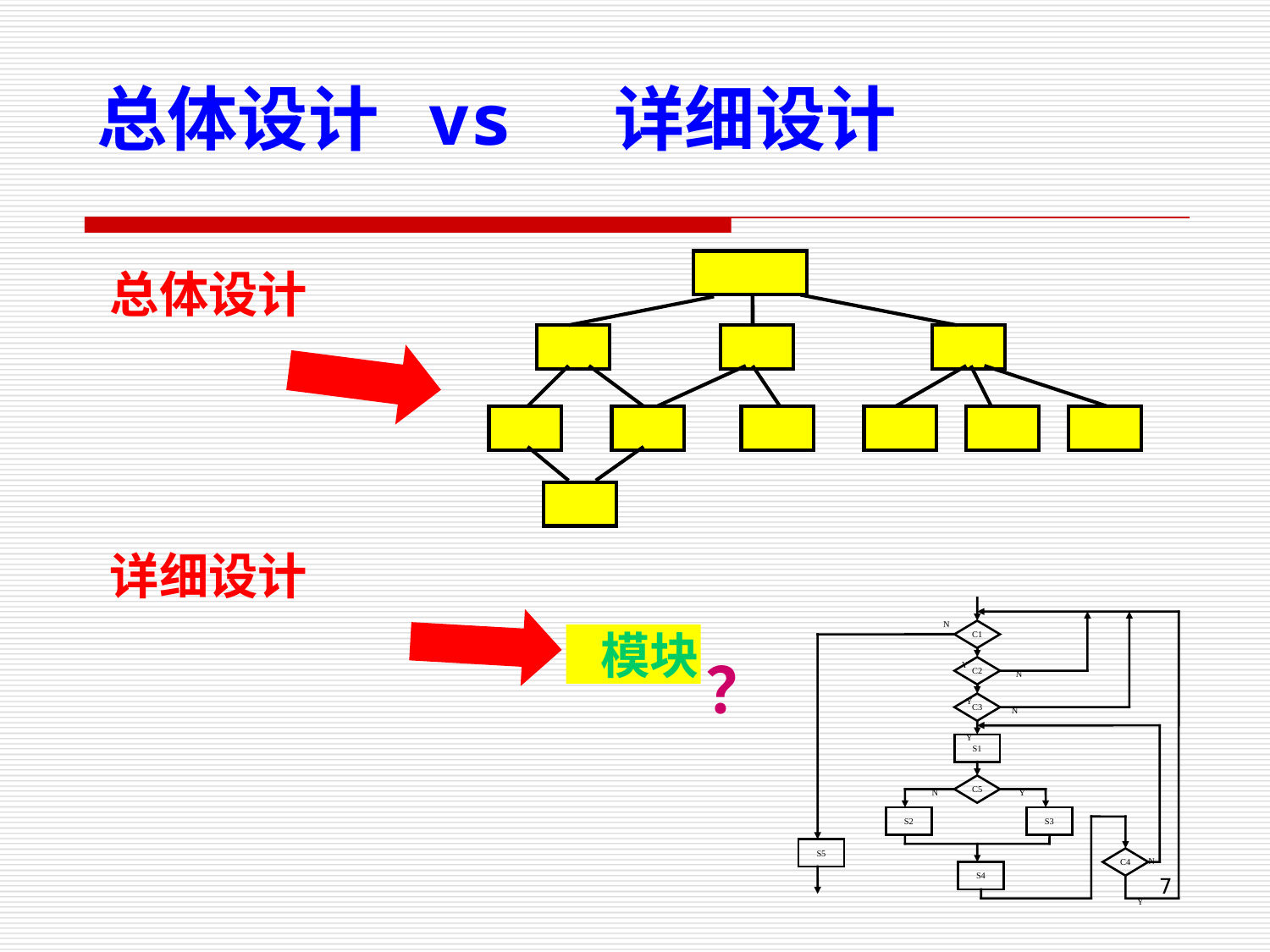

总体设计  vs  详细设计

总体设计

详细设计

N
C1

Y
C2
N

Y
C3
N

Y
S1

C5
N
Y

S2
S3

S5

C4
N
S4

Y

  模块
？

7